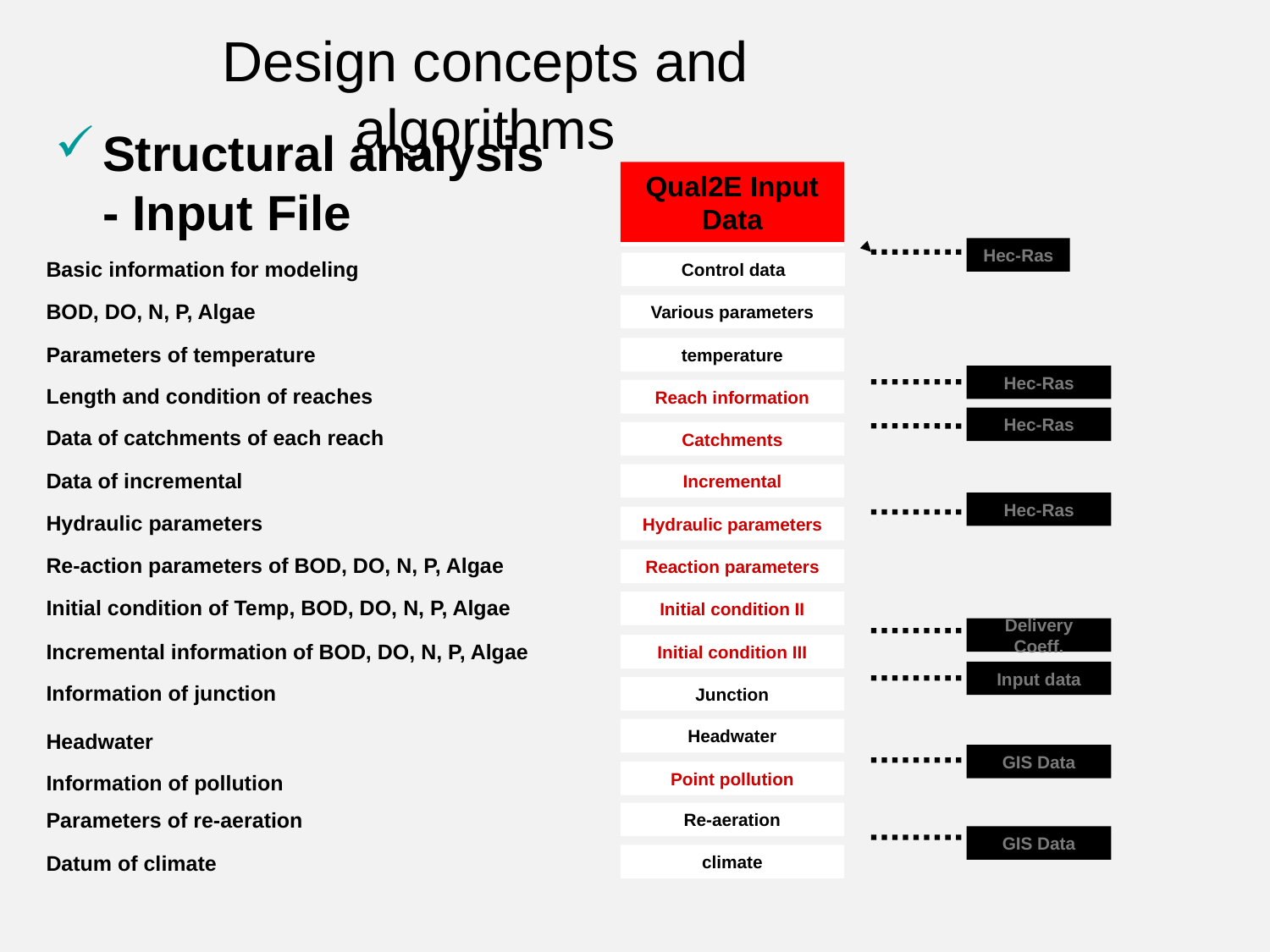

Design concepts and algorithms
Structural analysis
- Input File
Qual2E Input Data
표제 자료
Hec-Ras
Basic information for modeling
Control data

BOD, DO, N, P, Algae
Various parameters
Parameters of temperature
temperature
Hec-Ras

Length and condition of reaches
Reach information

Hec-Ras
Data of catchments of each reach
Catchments

Data of incremental
Incremental
Hec-Ras
Hydraulic parameters
Hydraulic parameters

Re-action parameters of BOD, DO, N, P, Algae
Reaction parameters
Initial condition of Temp, BOD, DO, N, P, Algae
Initial condition II
Delivery Coeff.

Incremental information of BOD, DO, N, P, Algae
Initial condition III

Input data
Information of junction
Junction

Headwater
Headwater
GIS Data

Point pollution
Information of pollution
Parameters of re-aeration
Re-aeration
GIS Data

Datum of climate
climate